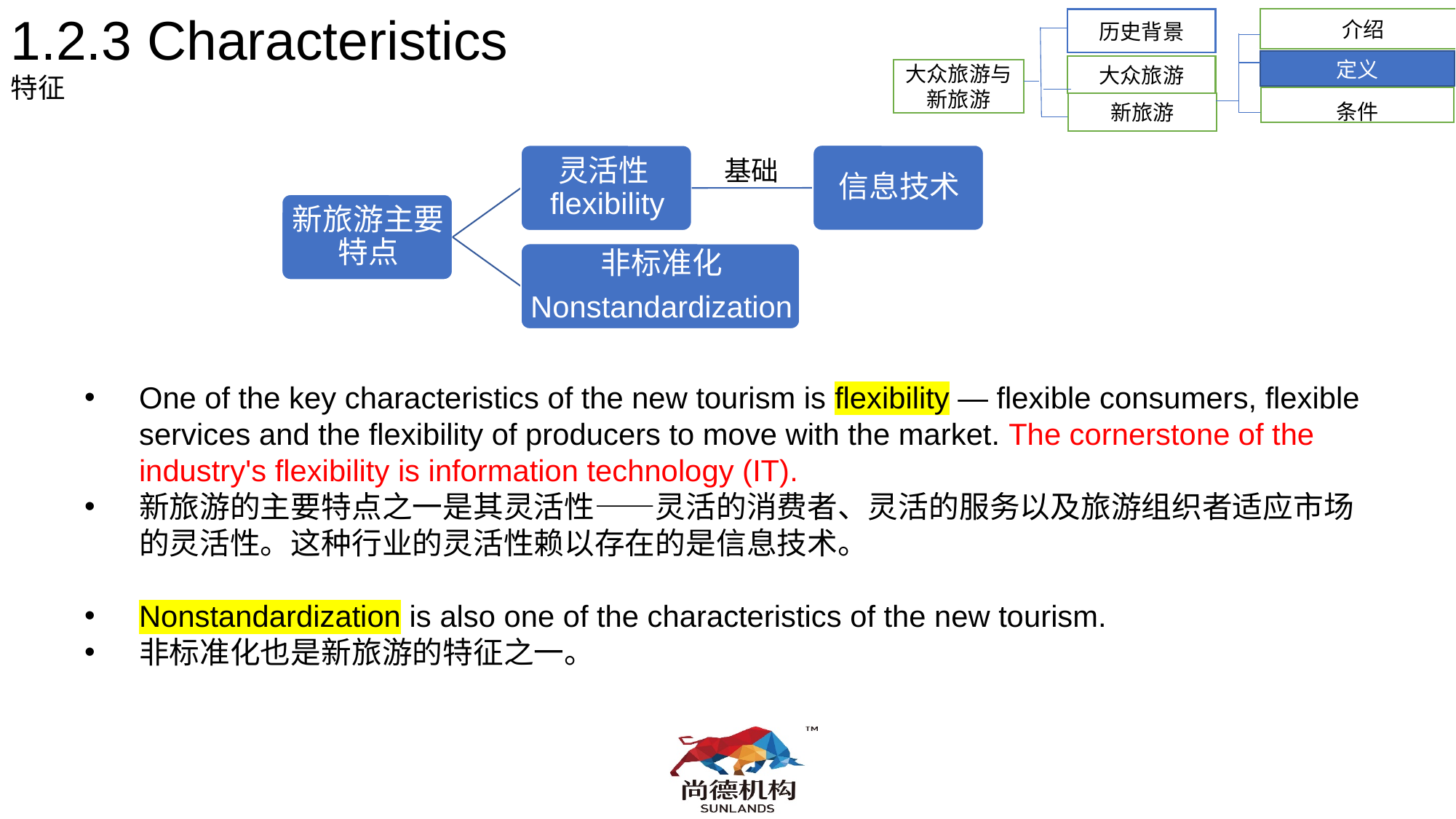

1.2.3 Characteristics
特征
 介绍
历史背景
定义
大众旅游
大众旅游与新旅游
条件
新旅游
新旅游主要特点

灵活性flexibility

信息技术

非标准化
Nonstandardization
基础
One of the key characteristics of the new tourism is flexibility — flexible consumers, flexible services and the flexibility of producers to move with the market. The cornerstone of the industry's flexibility is information technology (IT).
新旅游的主要特点之一是其灵活性——灵活的消费者、灵活的服务以及旅游组织者适应市场的灵活性。这种行业的灵活性赖以存在的是信息技术。

Nonstandardization is also one of the characteristics of the new tourism.
非标准化也是新旅游的特征之一。